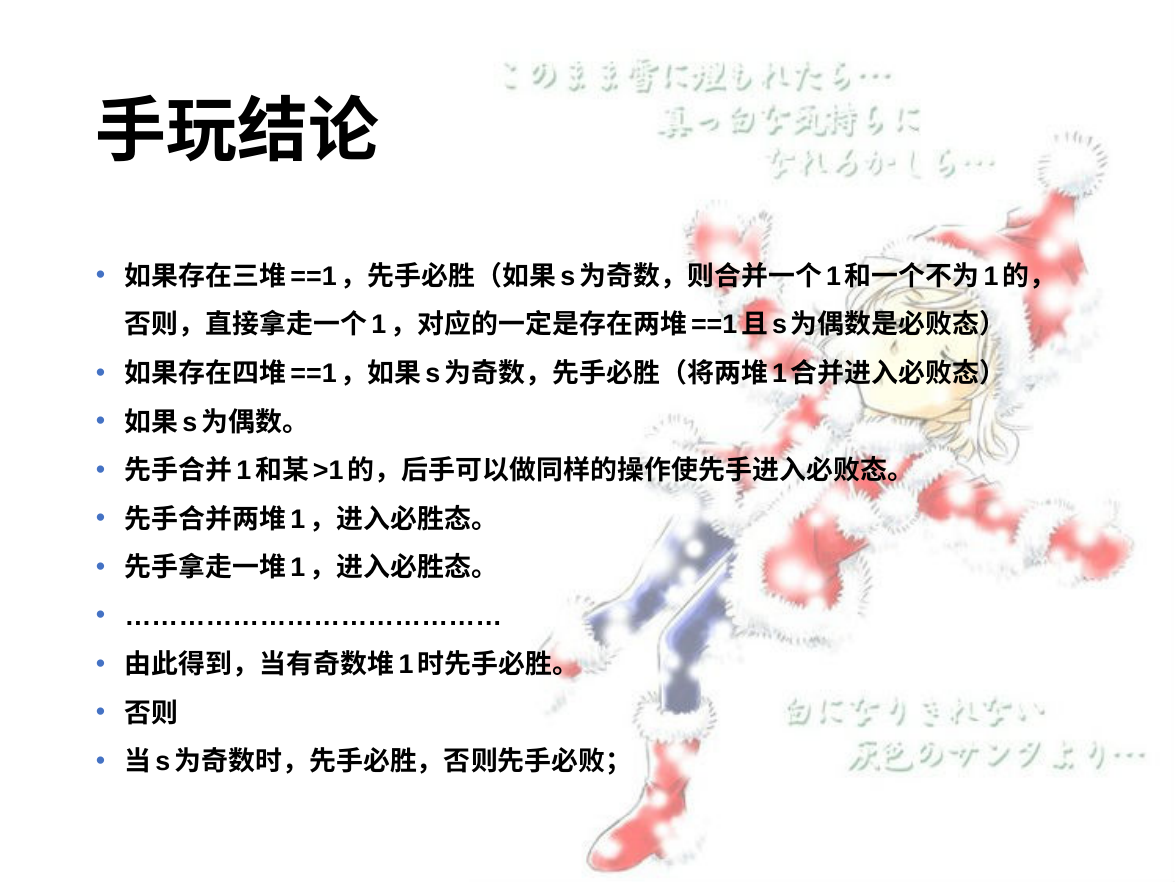

# 手玩结论
如果存在三堆==1，先手必胜（如果s为奇数，则合并一个1和一个不为1的，否则，直接拿走一个1，对应的一定是存在两堆==1且s为偶数是必败态）
如果存在四堆==1，如果s为奇数，先手必胜（将两堆1合并进入必败态）
如果s为偶数。
先手合并1和某>1的，后手可以做同样的操作使先手进入必败态。
先手合并两堆1，进入必胜态。
先手拿走一堆1，进入必胜态。
……………………………………
由此得到，当有奇数堆1时先手必胜。
否则
当s为奇数时，先手必胜，否则先手必败；